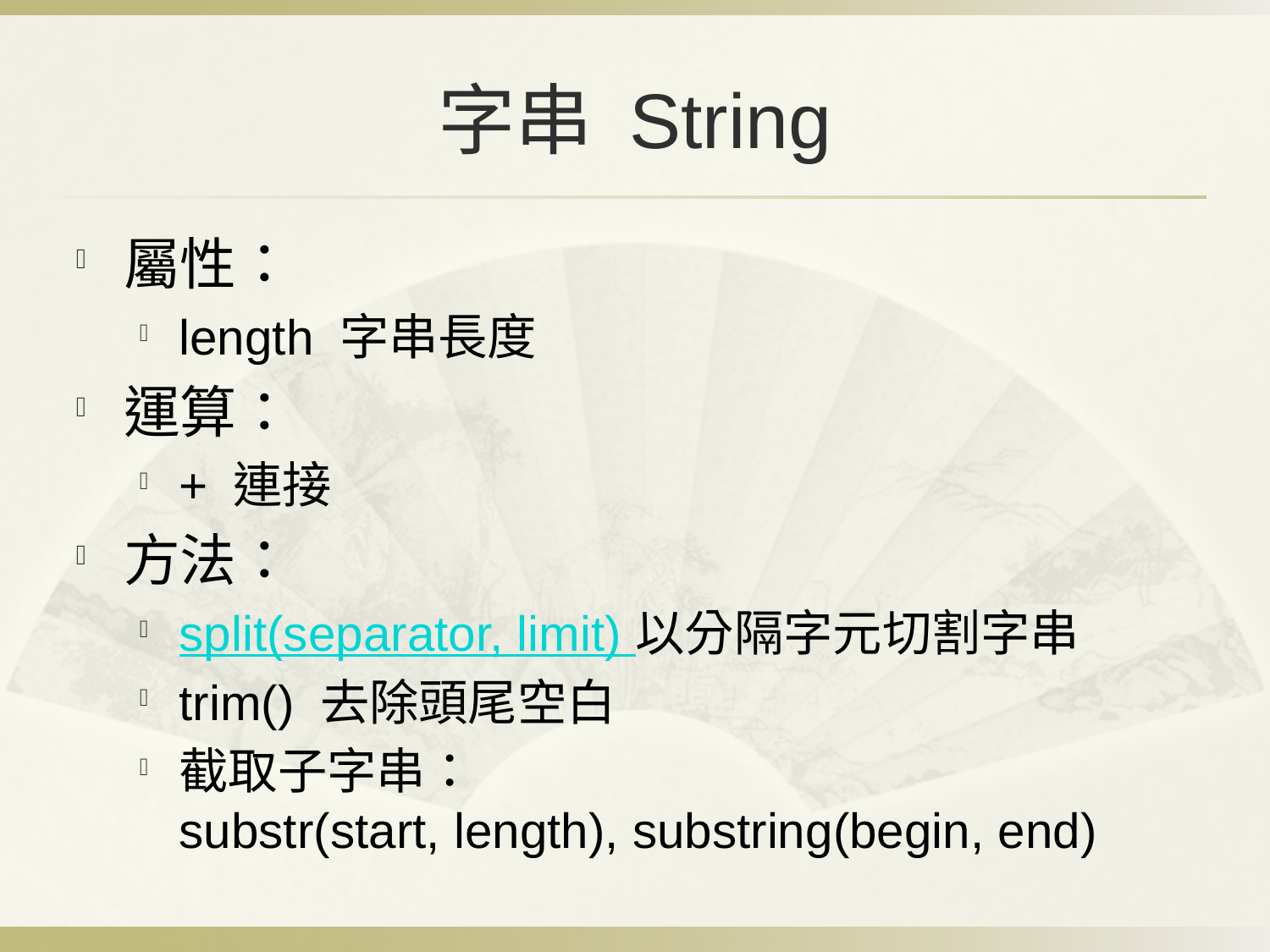

# 字串 String
屬性：
length 字串長度
運算：
+ 連接
方法：
split(separator, limit) 以分隔字元切割字串
trim() 去除頭尾空白
截取子字串：
substr(start, length), substring(begin, end)